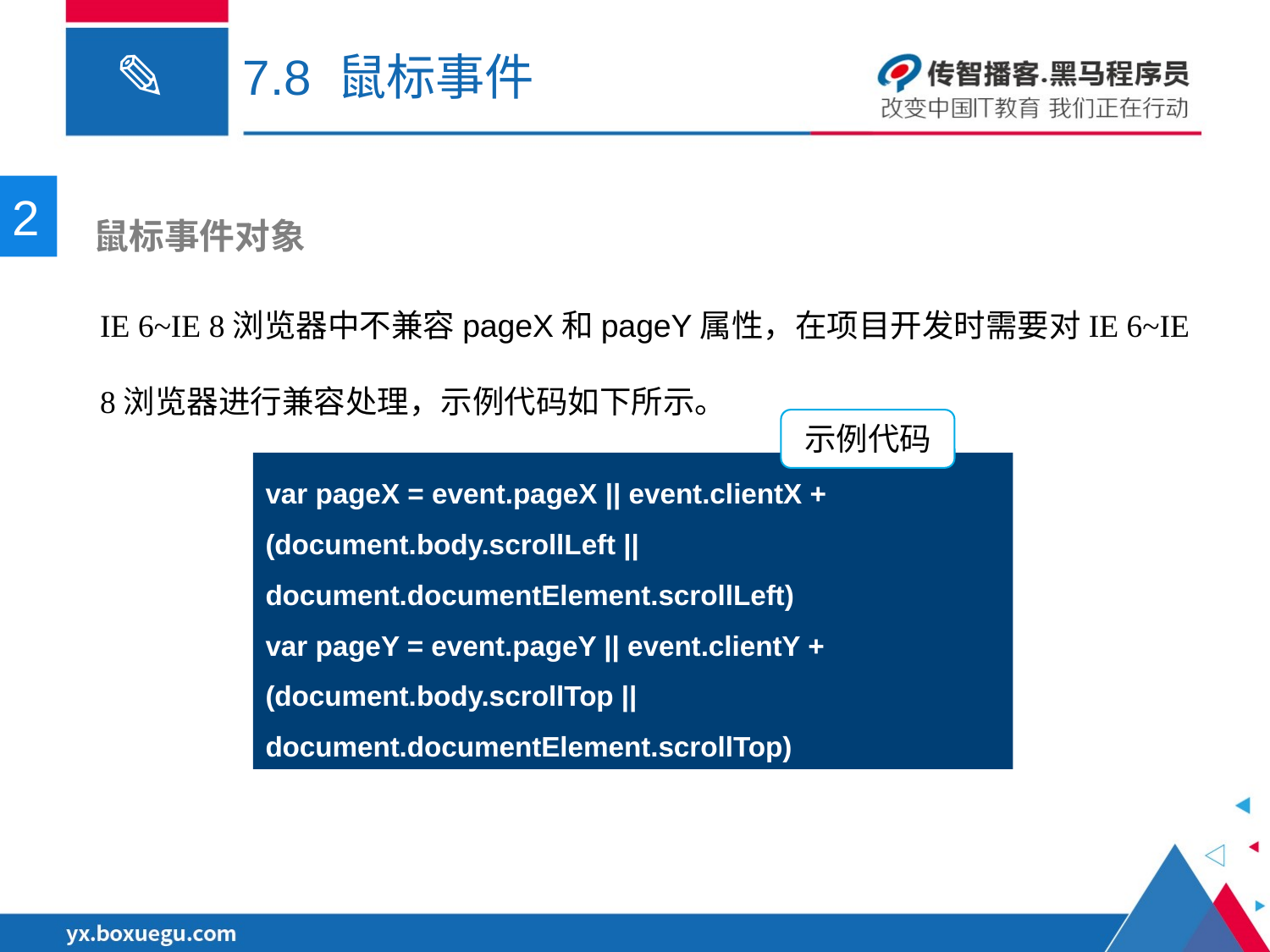

# 7.8 鼠标事件

2
  鼠标事件对象
IE 6~IE 8浏览器中不兼容pageX和pageY属性，在项目开发时需要对IE 6~IE 8浏览器进行兼容处理，示例代码如下所示。
示例代码
var pageX = event.pageX || event.clientX + (document.body.scrollLeft || document.documentElement.scrollLeft)
var pageY = event.pageY || event.clientY + (document.body.scrollTop || document.documentElement.scrollTop)